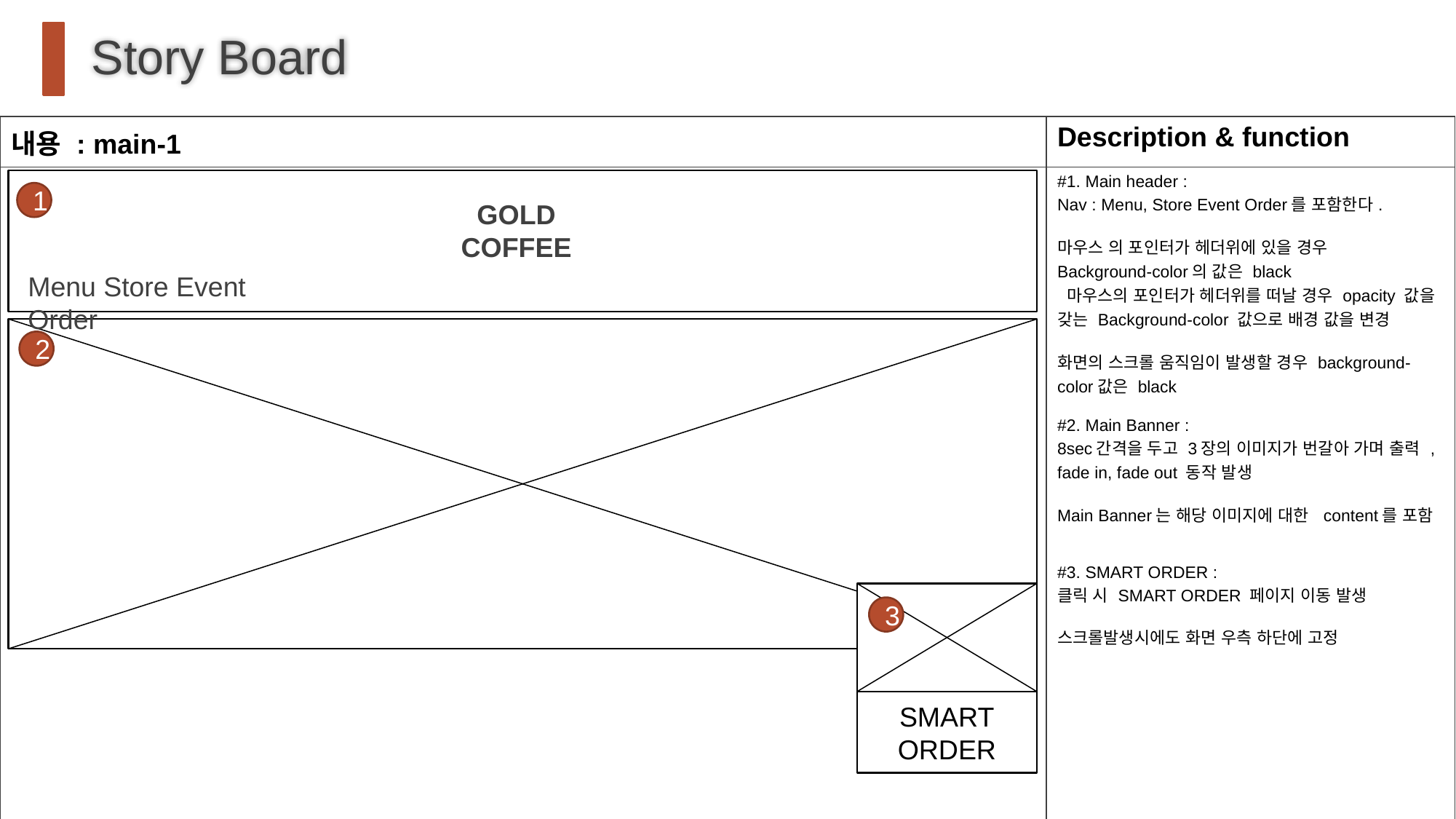

# Story Board

| 내용 : main-1 | Description & function |
| --- | --- |
|  | #1. Main header : Nav : Menu, Store Event Order를 포함한다. 마우스 의 포인터가 헤더위에 있을 경우 Background-color의 값은 black 마우스의 포인터가 헤더위를 떠날 경우 opacity 값을 갖는 Background-color 값으로 배경 값을 변경 화면의 스크롤 움직임이 발생할 경우 background-color값은 black #2. Main Banner : 8sec간격을 두고 3장의 이미지가 번갈아 가며 출력 , fade in, fade out 동작 발생 Main Banner는 해당 이미지에 대한 content를 포함 #3. SMART ORDER : 클릭 시 SMART ORDER 페이지 이동 발생 스크롤발생시에도 화면 우측 하단에 고정 |

1
GOLD
COFFEE
Menu Store Event Order

2

3
SMART
ORDER